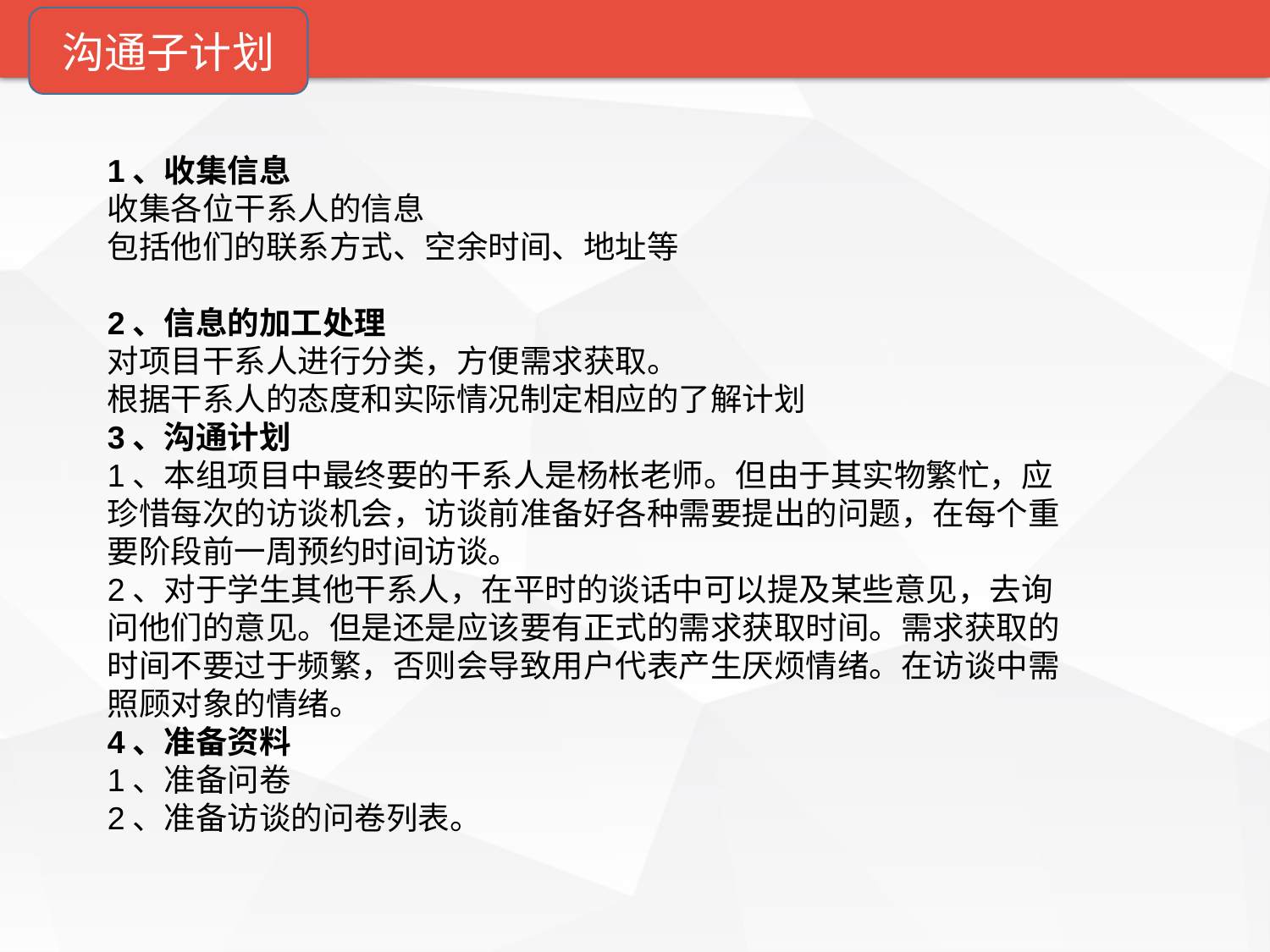

沟通子计划
项目计划

介绍
项目说明
支持条件
计划要点
成员分工
1、收集信息
收集各位干系人的信息
包括他们的联系方式、空余时间、地址等

2、信息的加工处理
对项目干系人进行分类，方便需求获取。
根据干系人的态度和实际情况制定相应的了解计划
3、沟通计划
1、本组项目中最终要的干系人是杨枨老师。但由于其实物繁忙，应珍惜每次的访谈机会，访谈前准备好各种需要提出的问题，在每个重要阶段前一周预约时间访谈。
2、对于学生其他干系人，在平时的谈话中可以提及某些意见，去询问他们的意见。但是还是应该要有正式的需求获取时间。需求获取的时间不要过于频繁，否则会导致用户代表产生厌烦情绪。在访谈中需照顾对象的情绪。
4、准备资料
1、准备问卷
2、准备访谈的问卷列表。